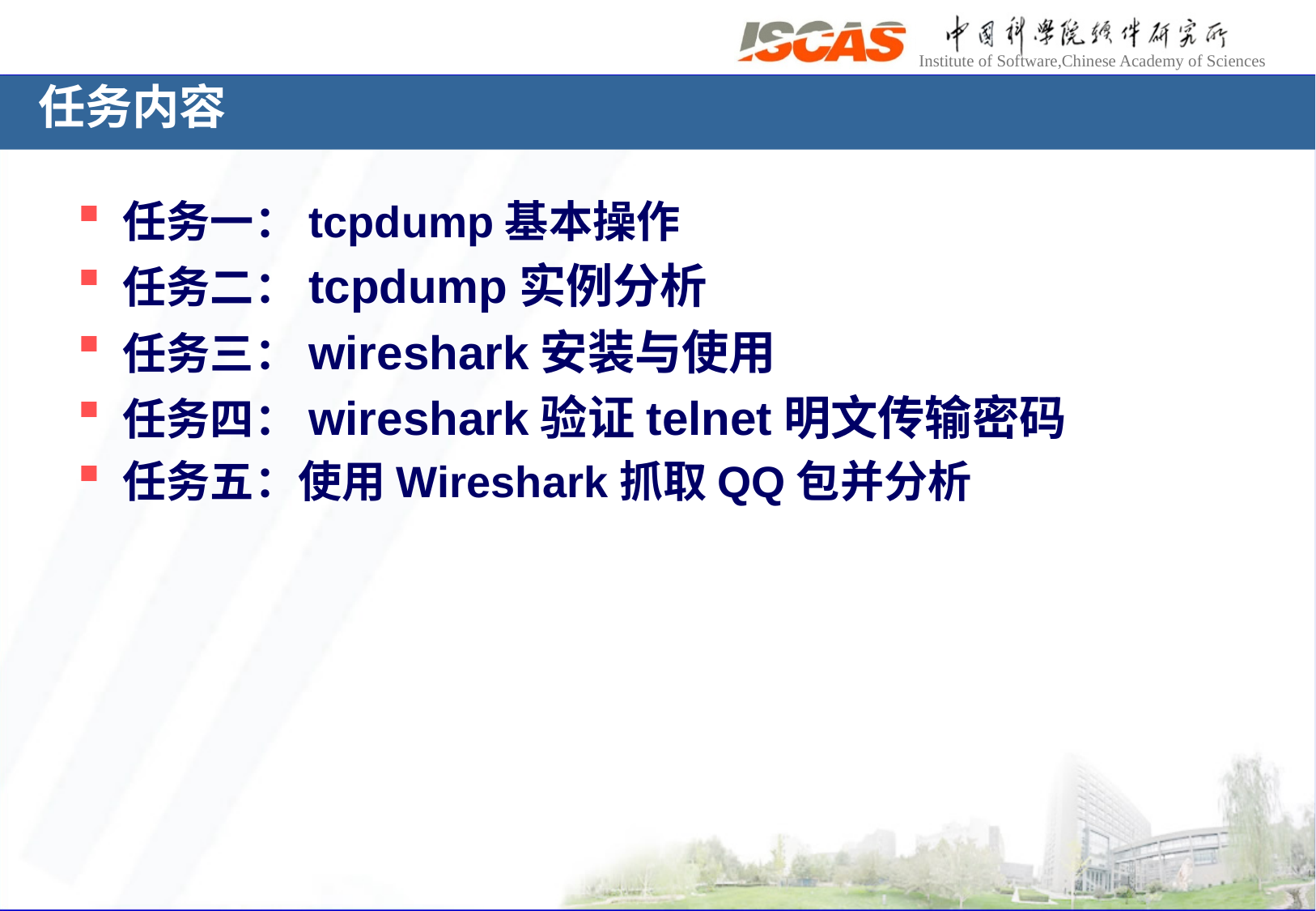

# 任务内容
任务一：tcpdump基本操作
任务二：tcpdump实例分析
任务三：wireshark安装与使用
任务四：wireshark验证telnet明文传输密码
任务五：使用Wireshark抓取QQ包并分析